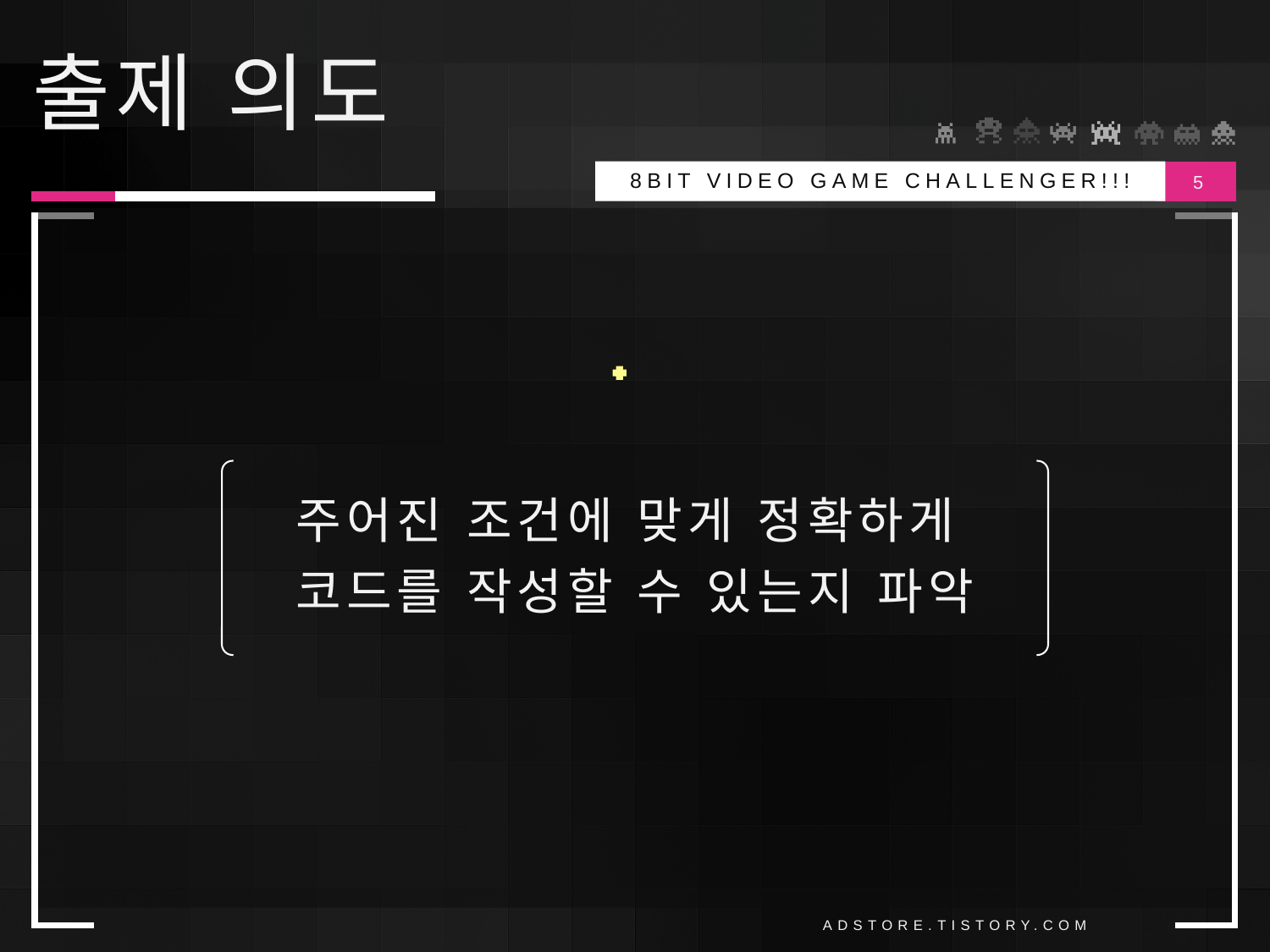

# 출제 의도
8BIT VIDEO GAME CHALLENGER!!!
5
주어진 조건에 맞게 정확하게
코드를 작성할 수 있는지 파악

ADSTORE.TISTORY.COM